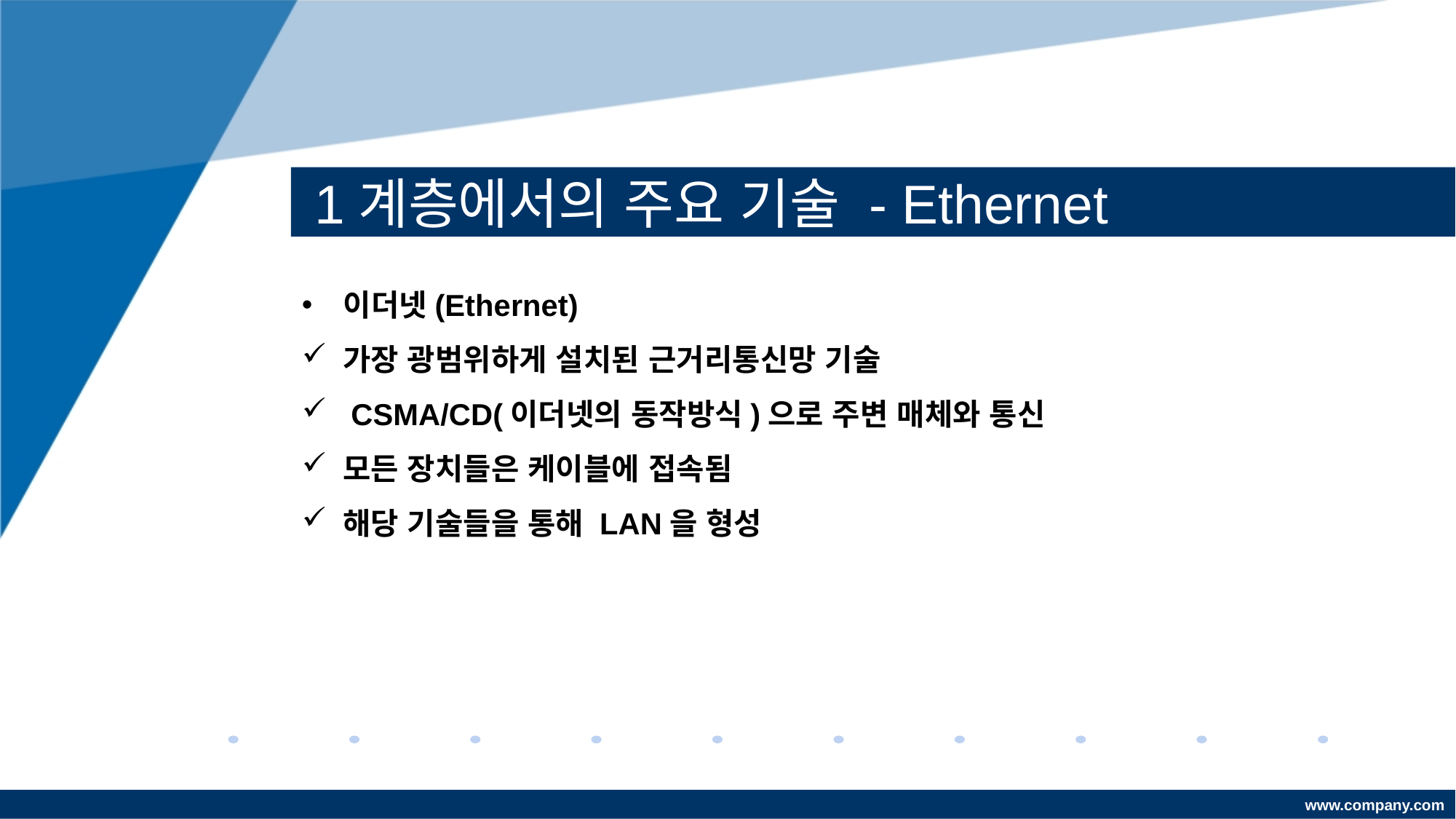

# 1계층에서의 주요 기술 - Ethernet
 이더넷(Ethernet)
가장 광범위하게 설치된 근거리통신망 기술
 CSMA/CD(이더넷의 동작방식)으로 주변 매체와 통신
모든 장치들은 케이블에 접속됨
해당 기술들을 통해 LAN을 형성